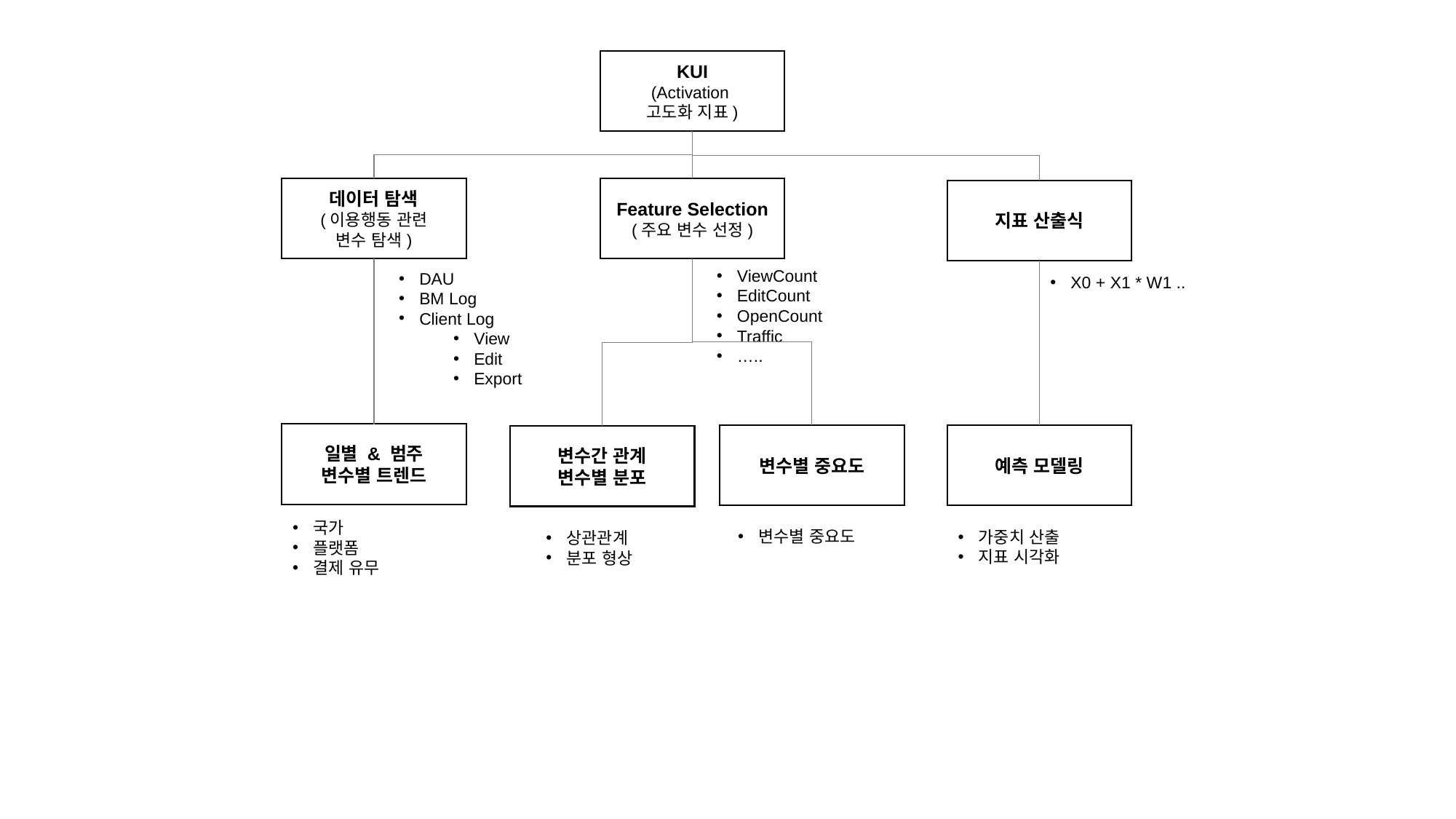

KUI
(Activation
고도화 지표)
Feature Selection
(주요 변수 선정)
데이터 탐색
(이용행동 관련
변수 탐색)
지표 산출식
X0 + X1 * W1 ..
ViewCount
EditCount
OpenCount
Traffic
…..
DAU
BM Log
Client Log
View
Edit
Export
일별 & 범주
변수별 트렌드
변수별 중요도
예측 모델링
변수간 관계
변수별 분포
상관관계
분포 형상
국가
플랫폼
결제 유무
변수별 중요도
가중치 산출
지표 시각화